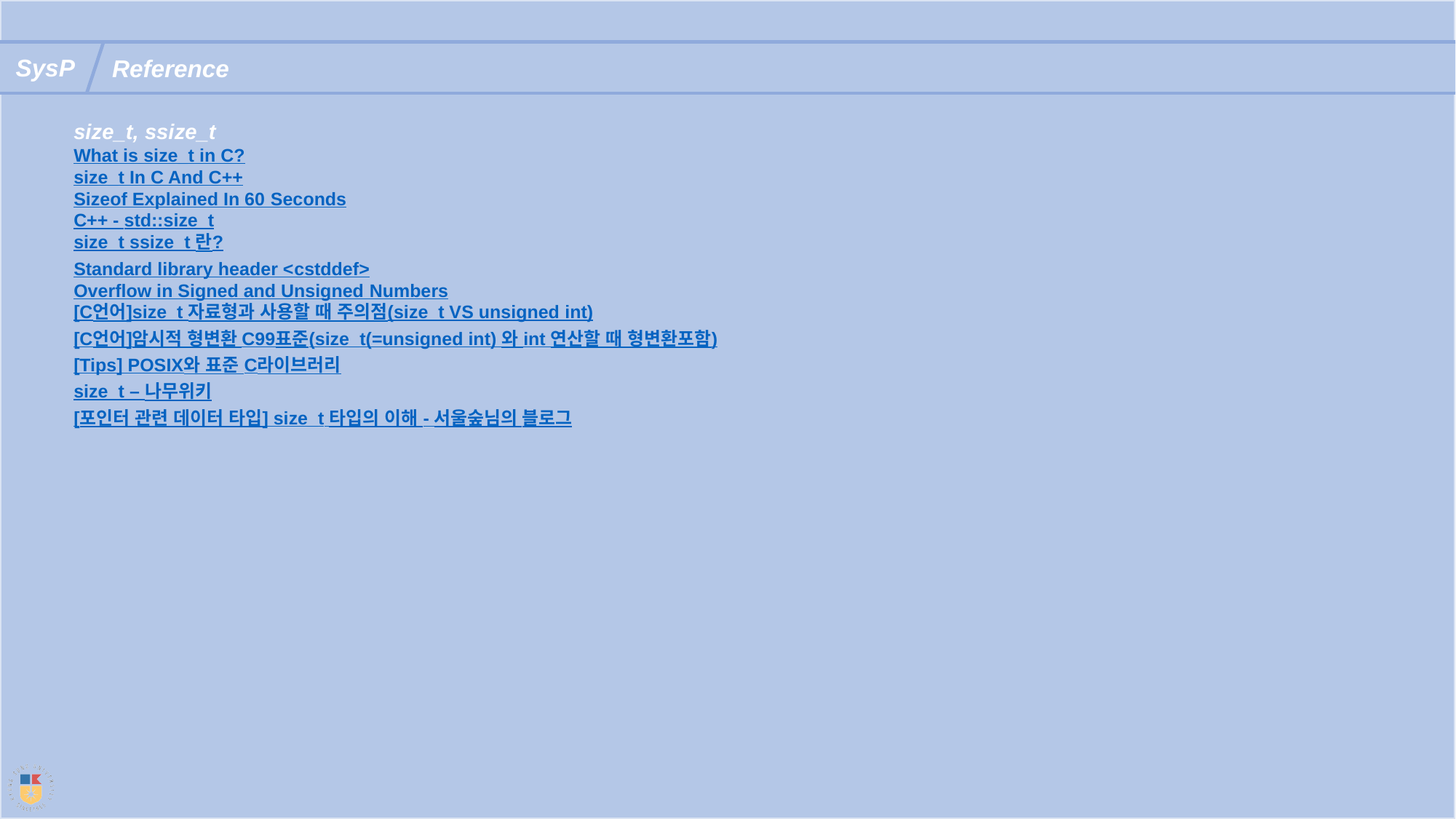

Reference
size_t, ssize_t
What is size_t in C?
size_t In C And C++
Sizeof Explained In 60 Seconds
C++ - std::size_t
size_t ssize_t 란?
Standard library header <cstddef>
Overflow in Signed and Unsigned Numbers
[C언어]size_t 자료형과 사용할 때 주의점(size_t VS unsigned int)
[C언어]암시적 형변환 C99표준(size_t(=unsigned int) 와 int 연산할 때 형변환포함)
[Tips] POSIX와 표준 C라이브러리
size_t – 나무위키
[포인터 관련 데이터 타입] size_t 타입의 이해 - 서울숲님의 블로그